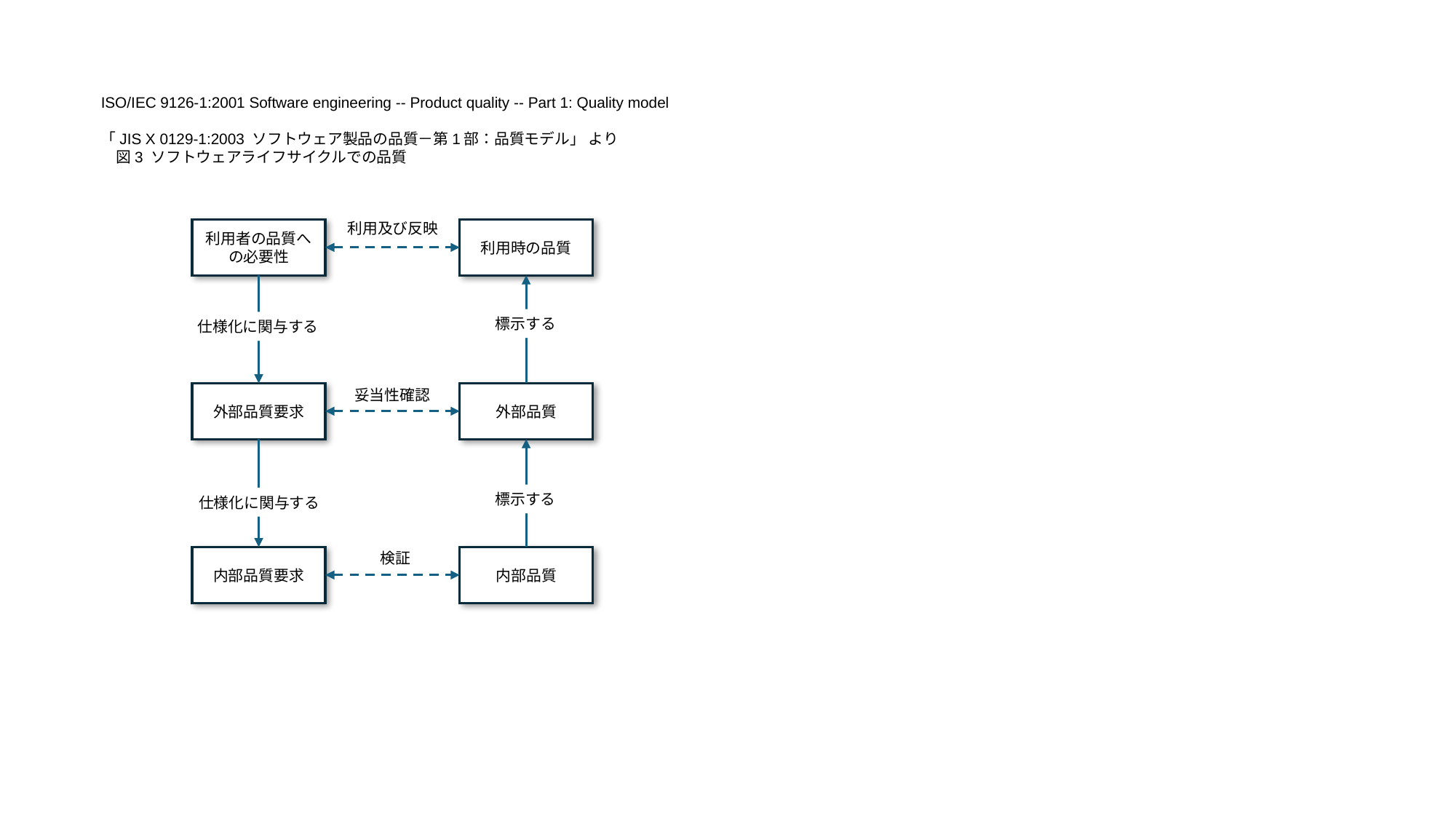

ISO/IEC 9126-1:2001 Software engineering -- Product quality -- Part 1: Quality model

「JIS X 0129-1:2003 ソフトウェア製品の品質－第1部：品質モデル」 より
　図3 ソフトウェアライフサイクルでの品質
利用及び反映
利用者の品質への必要性
利用時の品質
標示する
仕様化に関与する
妥当性確認
外部品質要求
外部品質
標示する
仕様化に関与する
検証
内部品質要求
内部品質